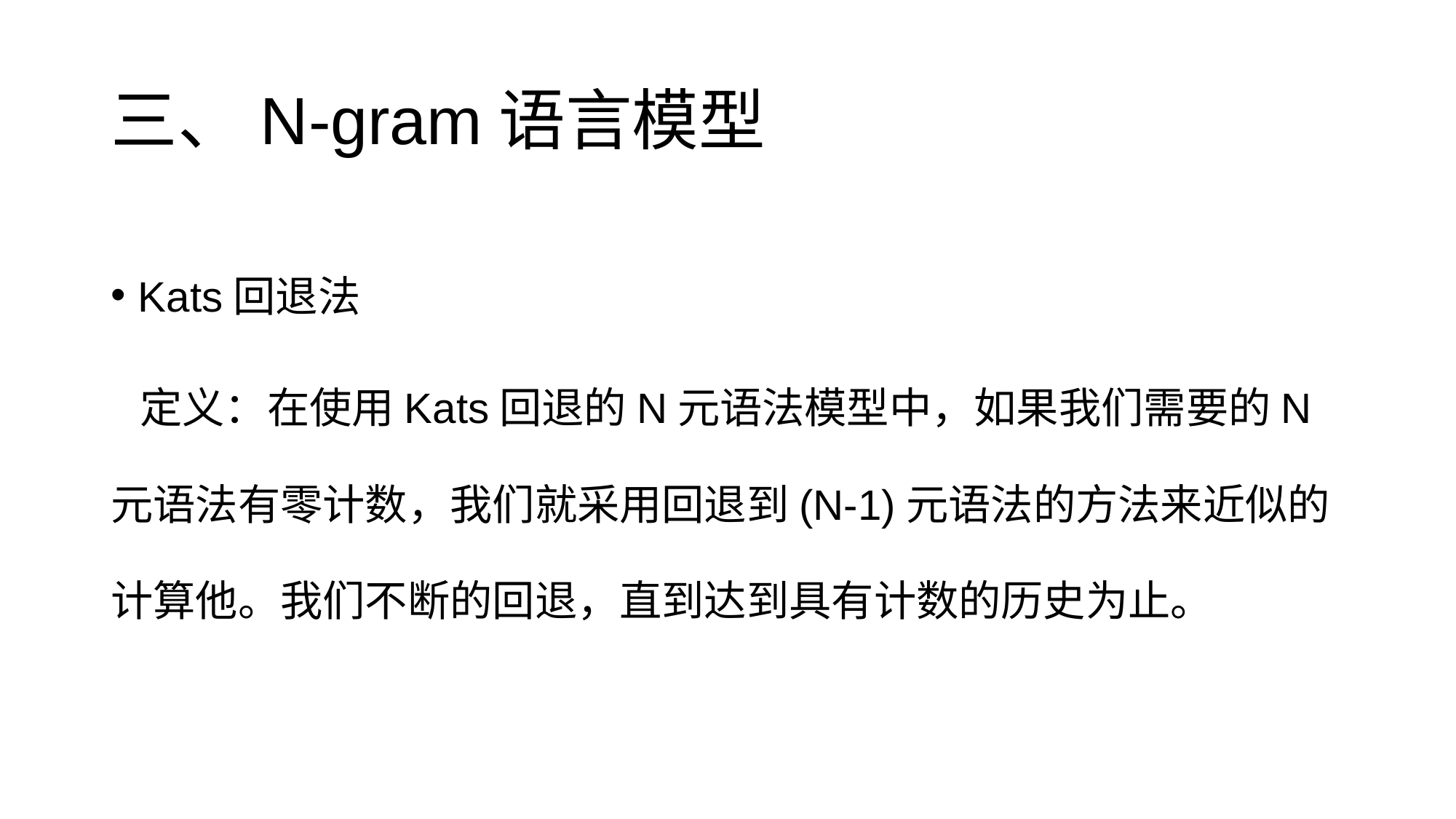

# 三、N-gram语言模型
Kats回退法
  定义：在使用Kats回退的N元语法模型中，如果我们需要的N元语法有零计数，我们就采用回退到(N-1)元语法的方法来近似的计算他。我们不断的回退，直到达到具有计数的历史为止。